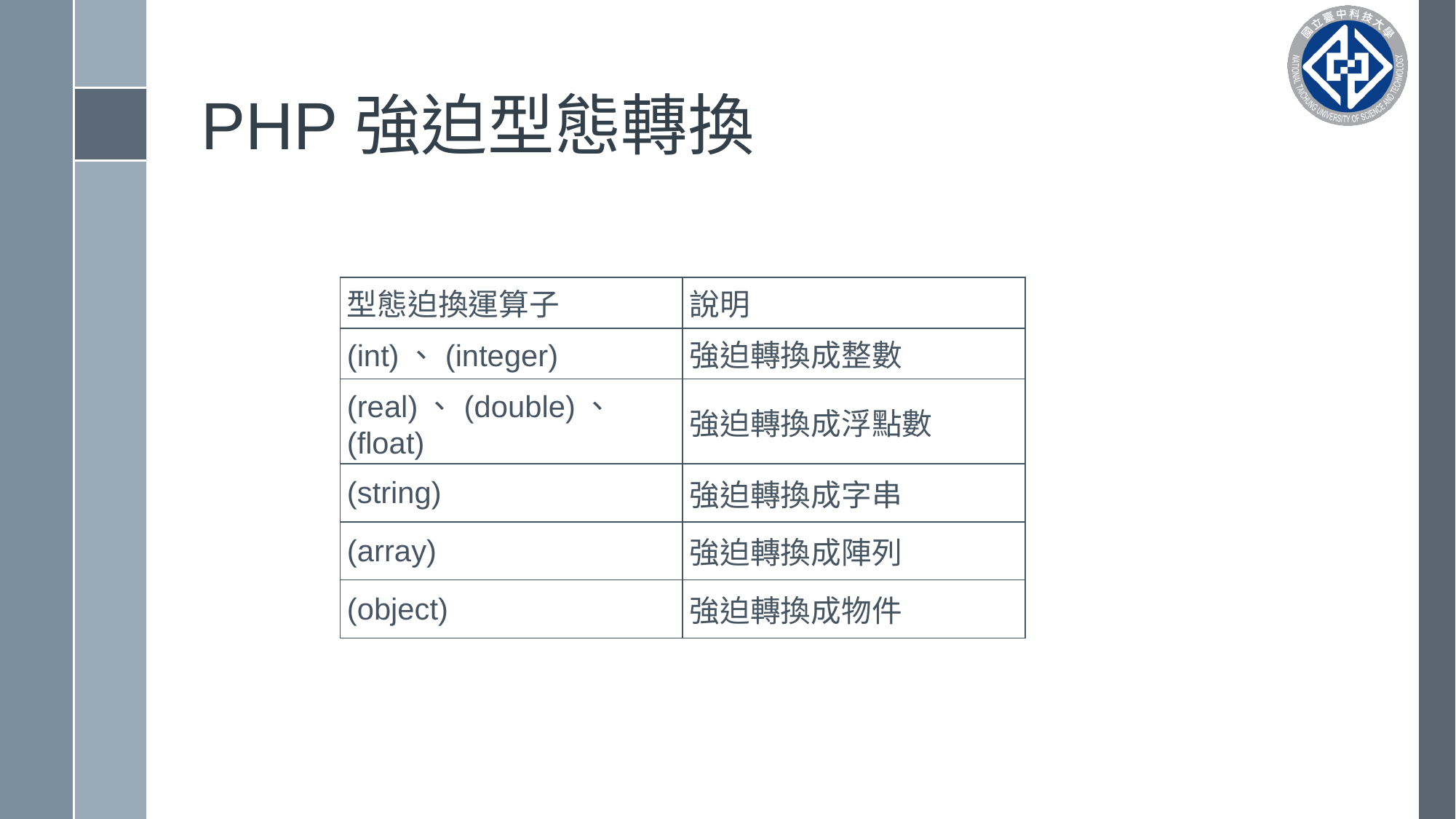

# PHP強迫型態轉換

| 型態迫換運算子 | 說明 |
| --- | --- |
| (int)、(integer) | 強迫轉換成整數 |
| (real)、(double)、(float) | 強迫轉換成浮點數 |
| (string) | 強迫轉換成字串 |
| (array) | 強迫轉換成陣列 |
| (object) | 強迫轉換成物件 |